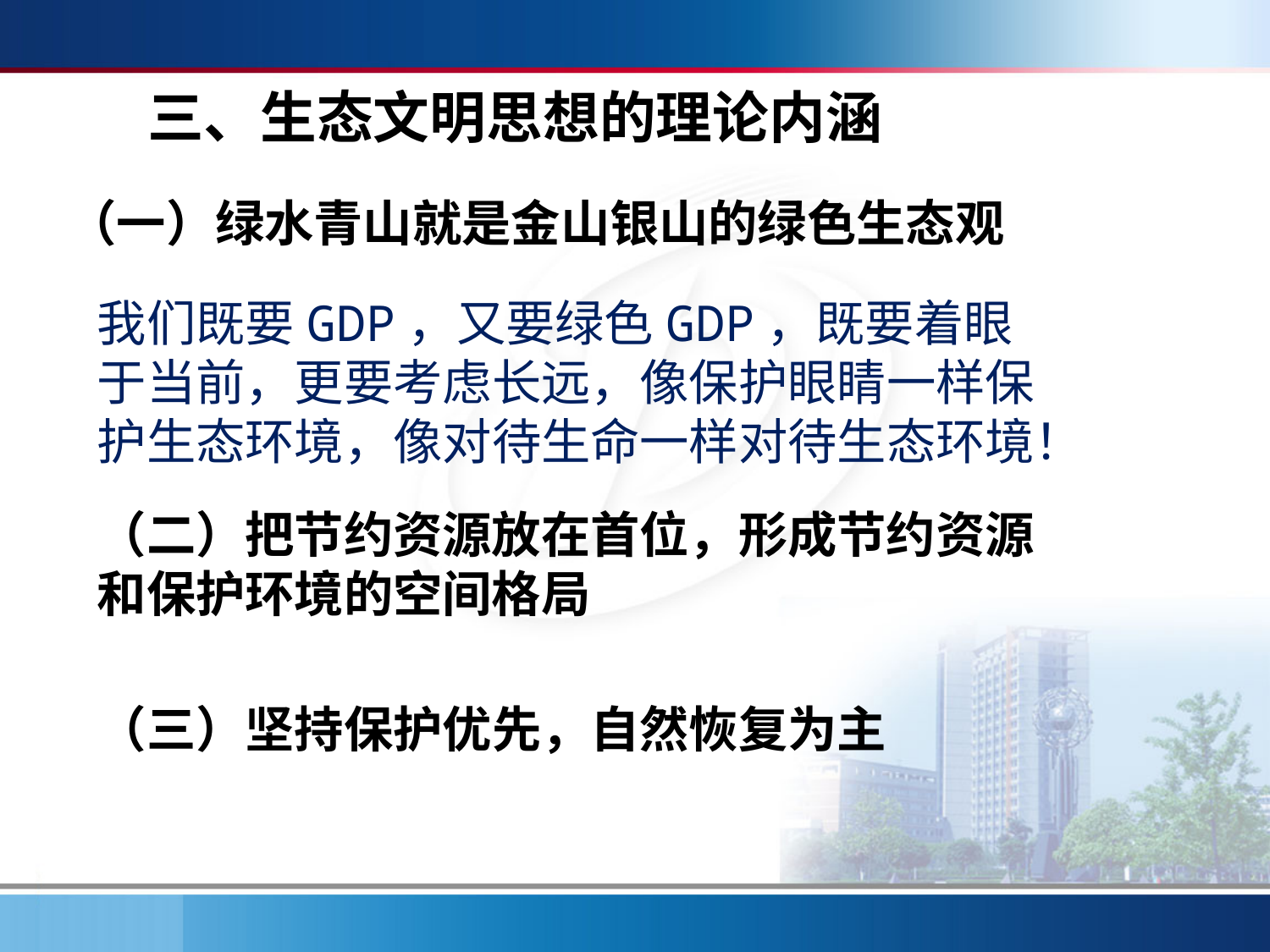

三、生态文明思想的理论内涵

（一）绿水青山就是金山银山的绿色生态观
我们既要GDP，又要绿色GDP，既要着眼于当前，更要考虑长远，像保护眼睛一样保护生态环境，像对待生命一样对待生态环境！
（二）把节约资源放在首位，形成节约资源和保护环境的空间格局
（三）坚持保护优先，自然恢复为主